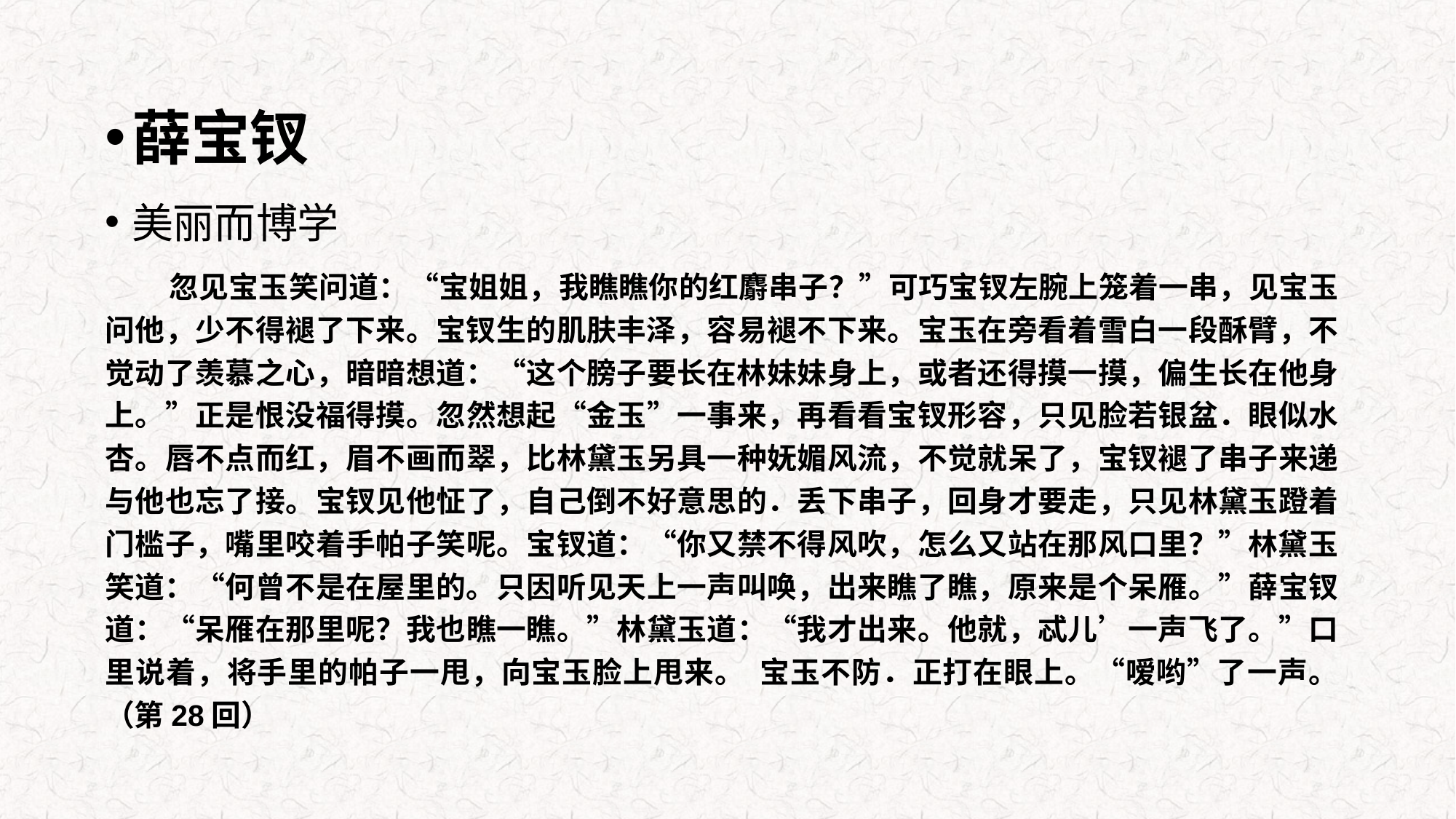

薛宝钗
美丽而博学
        忽见宝玉笑问道：“宝姐姐，我瞧瞧你的红麝串子？”可巧宝钗左腕上笼着一串，见宝玉问他，少不得褪了下来。宝钗生的肌肤丰泽，容易褪不下来。宝玉在旁看着雪白一段酥臂，不觉动了羡慕之心，暗暗想道：“这个膀子要长在林妹妹身上，或者还得摸一摸，偏生长在他身上。”正是恨没福得摸。忽然想起“金玉”一事来，再看看宝钗形容，只见脸若银盆．眼似水杏。唇不点而红，眉不画而翠，比林黛玉另具一种妩媚风流，不觉就呆了，宝钗褪了串子来递与他也忘了接。宝钗见他怔了，自己倒不好意思的．丢下串子，回身才要走，只见林黛玉蹬着门槛子，嘴里咬着手帕子笑呢。宝钗道：“你又禁不得风吹，怎么又站在那风口里？”林黛玉笑道：“何曾不是在屋里的。只因听见天上一声叫唤，出来瞧了瞧，原来是个呆雁。”薛宝钗道：“呆雁在那里呢？我也瞧一瞧。”林黛玉道：“我才出来。他就，忒儿’一声飞了。”口里说着，将手里的帕子一甩，向宝玉脸上甩来。  宝玉不防．正打在眼上。“嗳哟”了一声。（第28回）